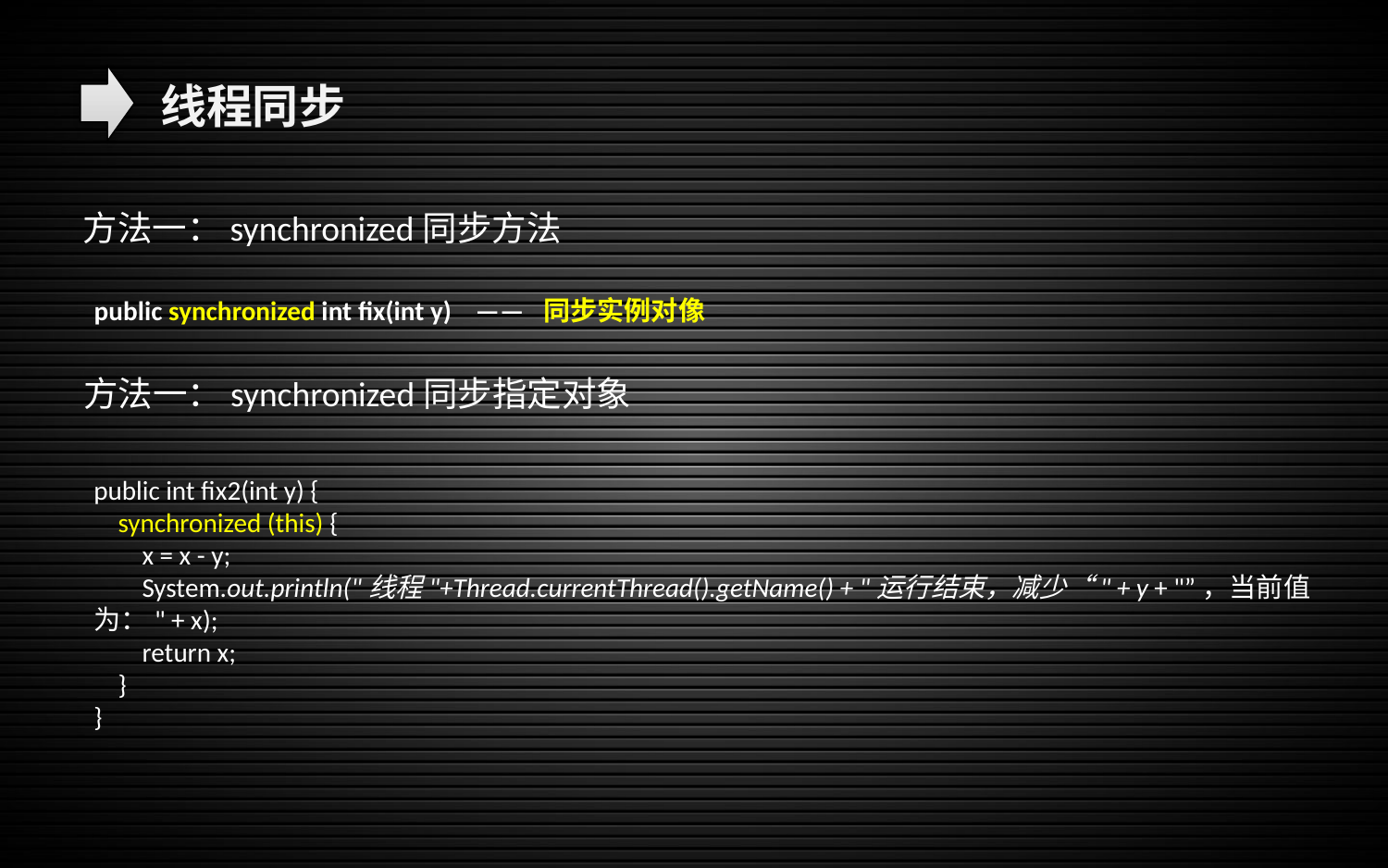

线程同步
方法一：synchronized同步方法
public synchronized int fix(int y)    ——  同步实例对像
方法一：synchronized同步指定对象
public int fix2(int y) {
    synchronized (this) {
        x = x - y;
        System.out.println("线程"+Thread.currentThread().getName() + "运行结束，减少“" + y + "”，当前值为：" + x);
        return x;
    }
}